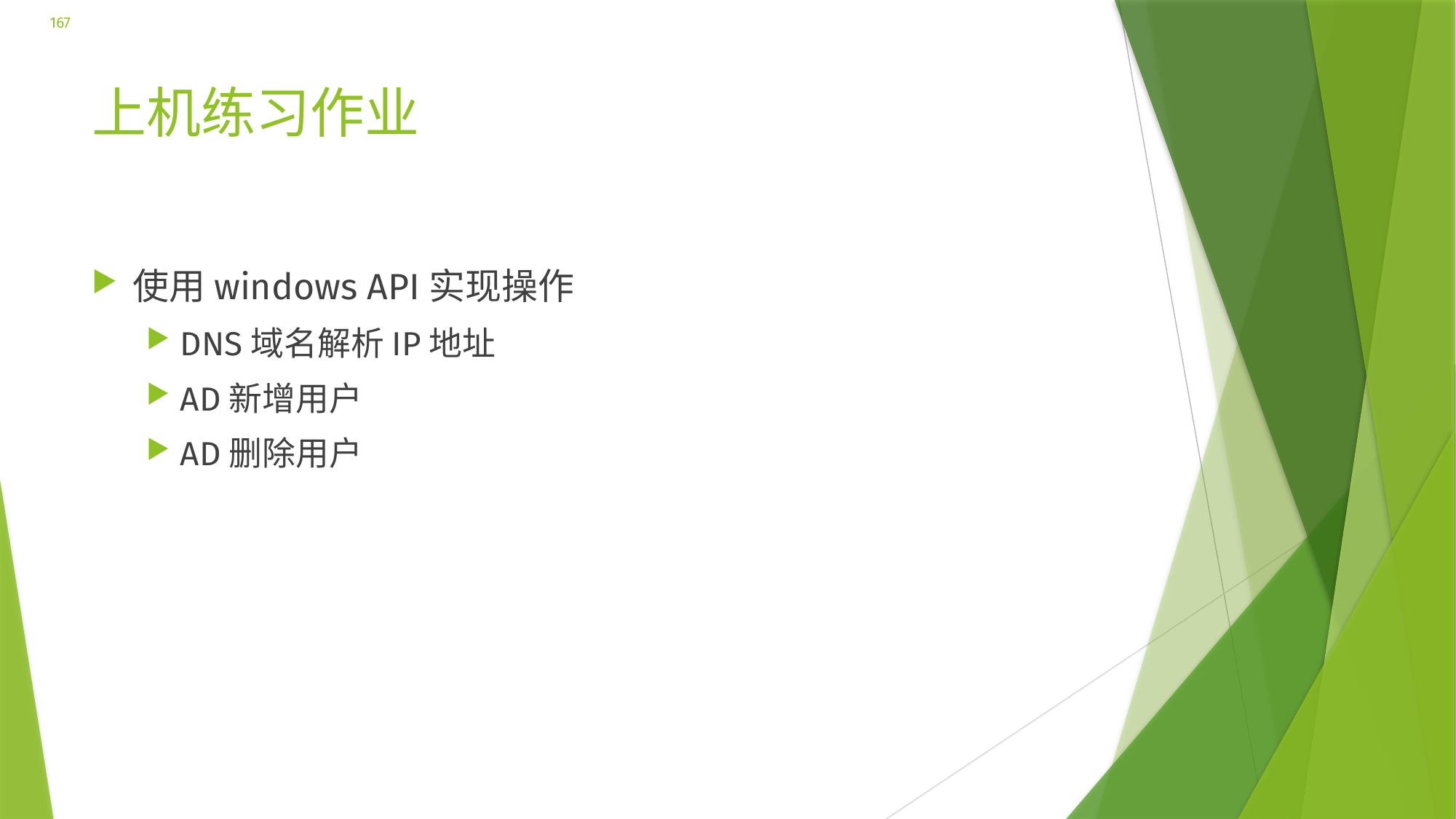

167
# 上机练习作业
使用windows API实现操作
DNS域名解析IP地址
AD新增用户
AD删除用户